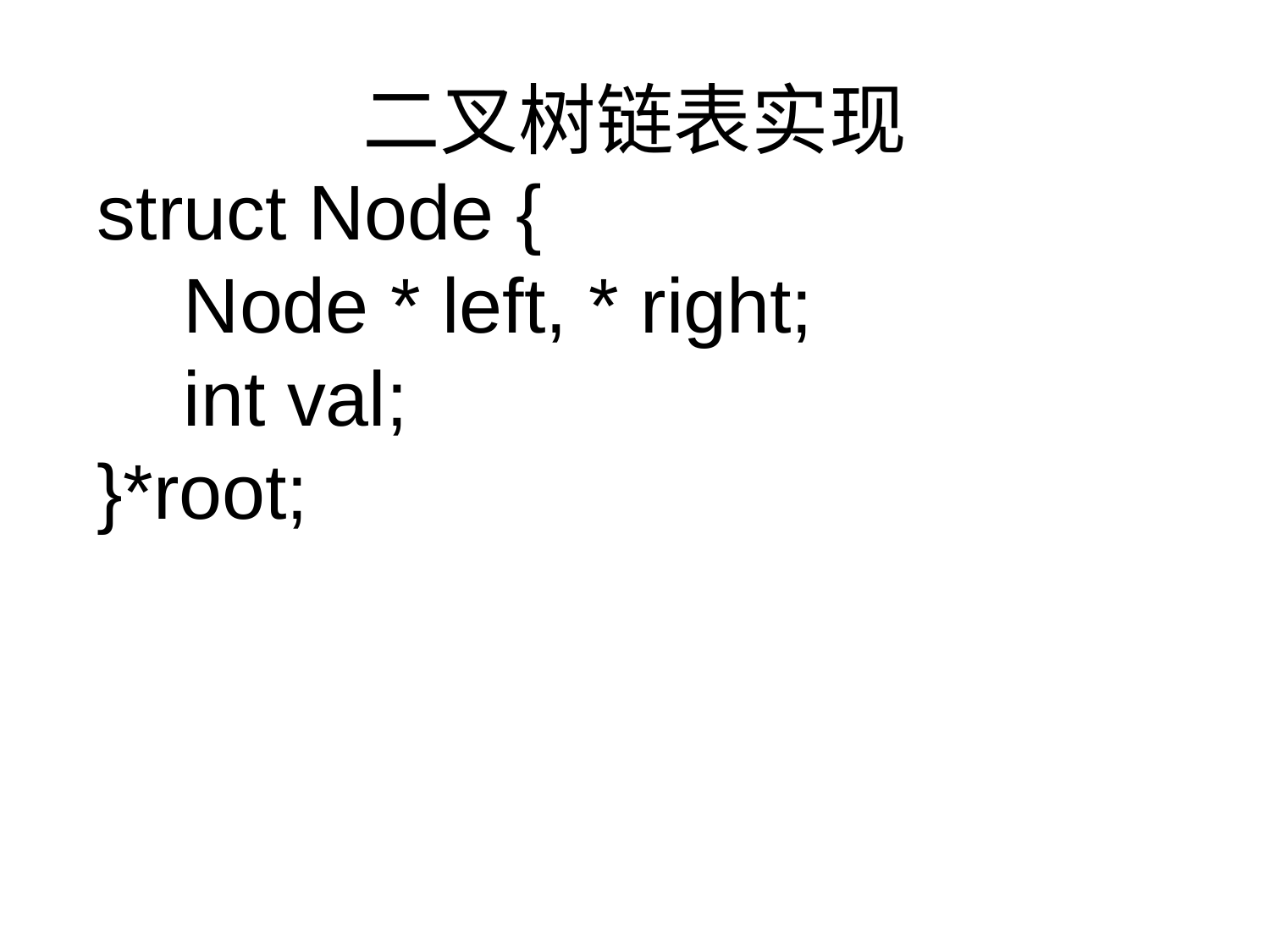

# 二叉树链表实现
struct Node {
    Node * left, * right;
    int val;
}*root;